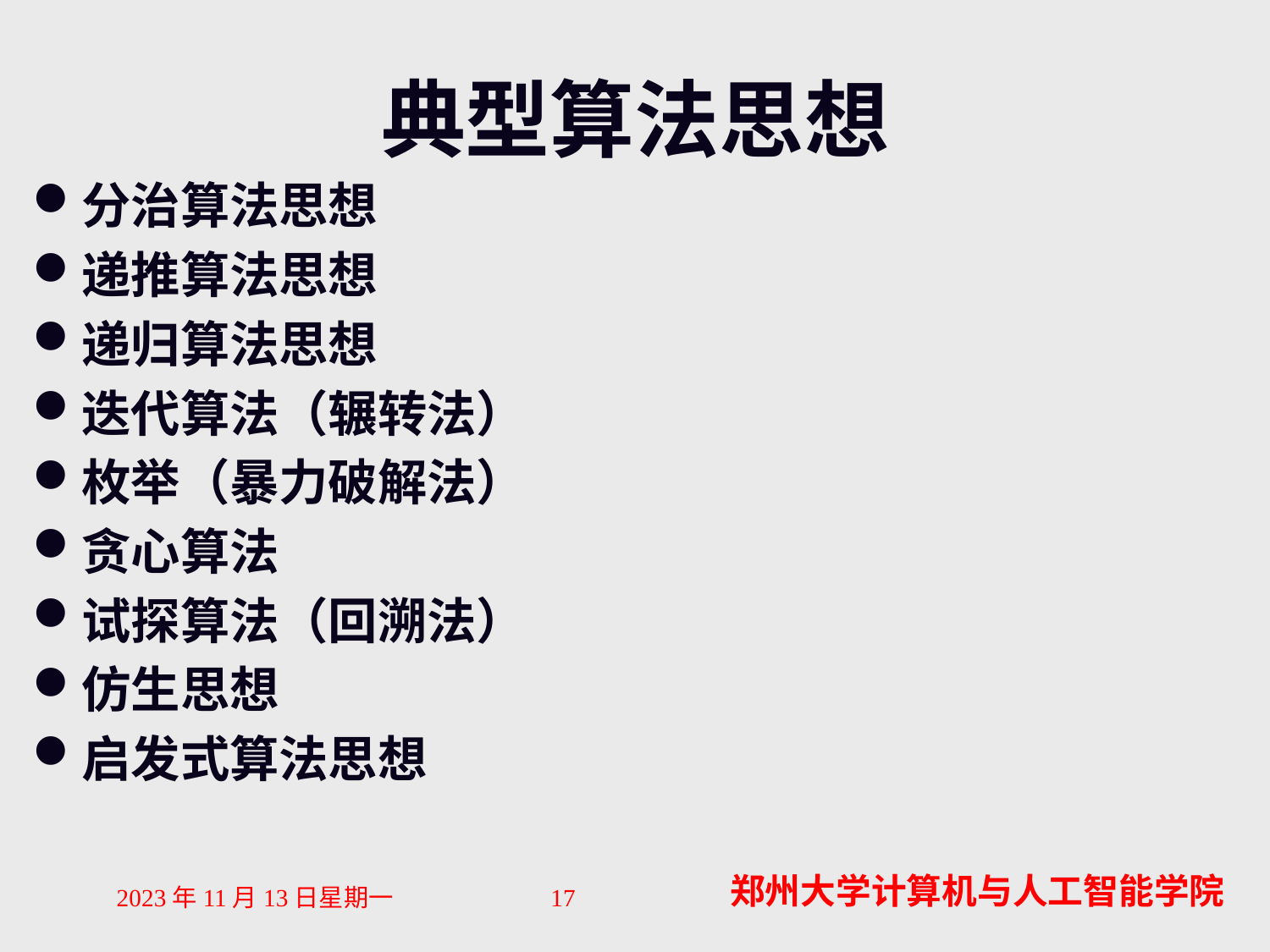

# 典型算法思想
分治算法思想
递推算法思想
递归算法思想
迭代算法（辗转法）
枚举（暴力破解法）
贪心算法
试探算法（回溯法）
仿生思想
启发式算法思想